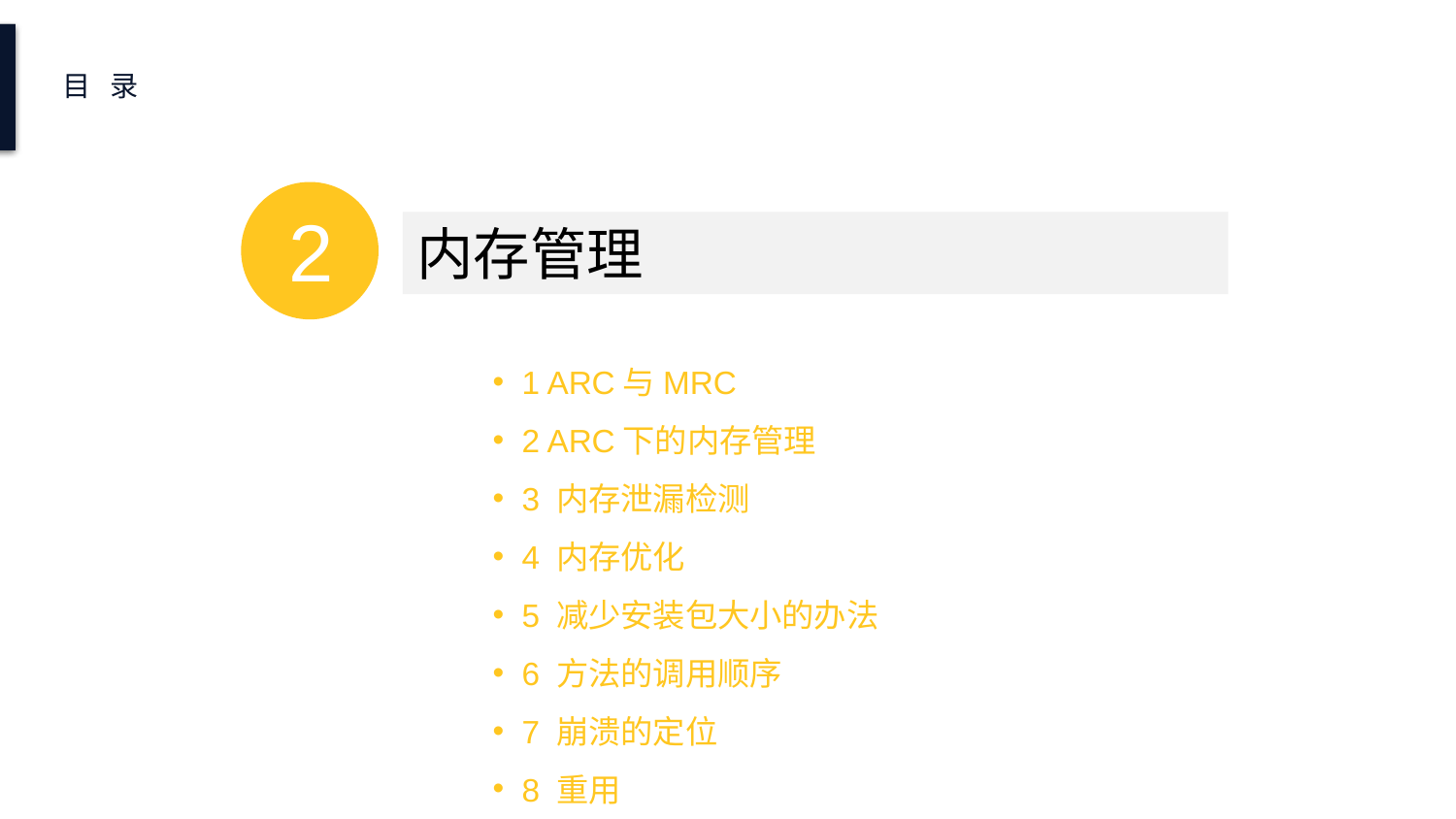

目   录

2
1
内存管理
  1 ARC与MRC
  2 ARC下的内存管理
  3 内存泄漏检测
  4 内存优化
  5 减少安装包大小的办法
  6 方法的调用顺序
  7 崩溃的定位
  8 重用